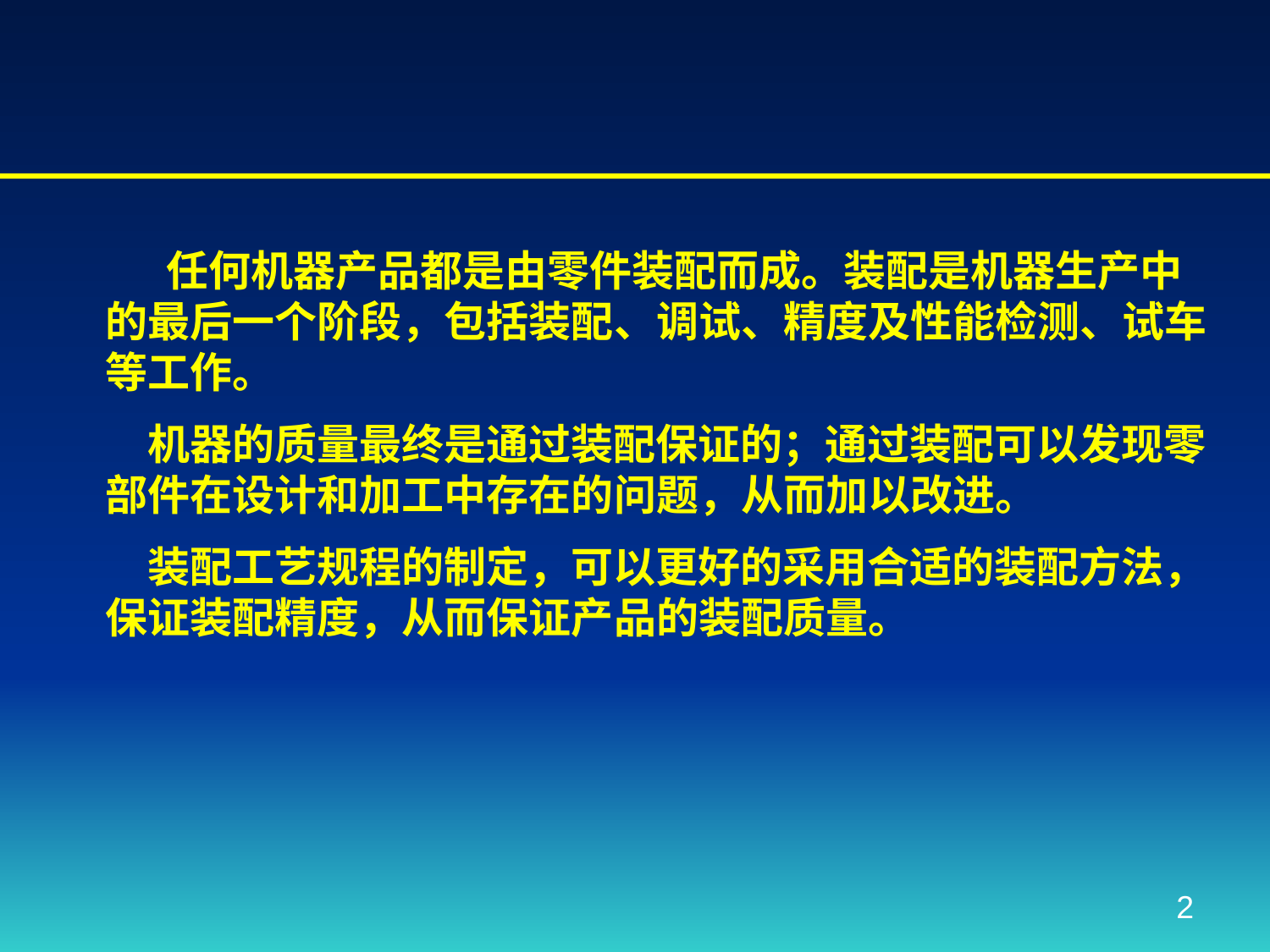

任何机器产品都是由零件装配而成。装配是机器生产中的最后一个阶段，包括装配、调试、精度及性能检测、试车等工作。
          机器的质量最终是通过装配保证的；通过装配可以发现零部件在设计和加工中存在的问题，从而加以改进。
          装配工艺规程的制定，可以更好的采用合适的装配方法，保证装配精度，从而保证产品的装配质量。

2